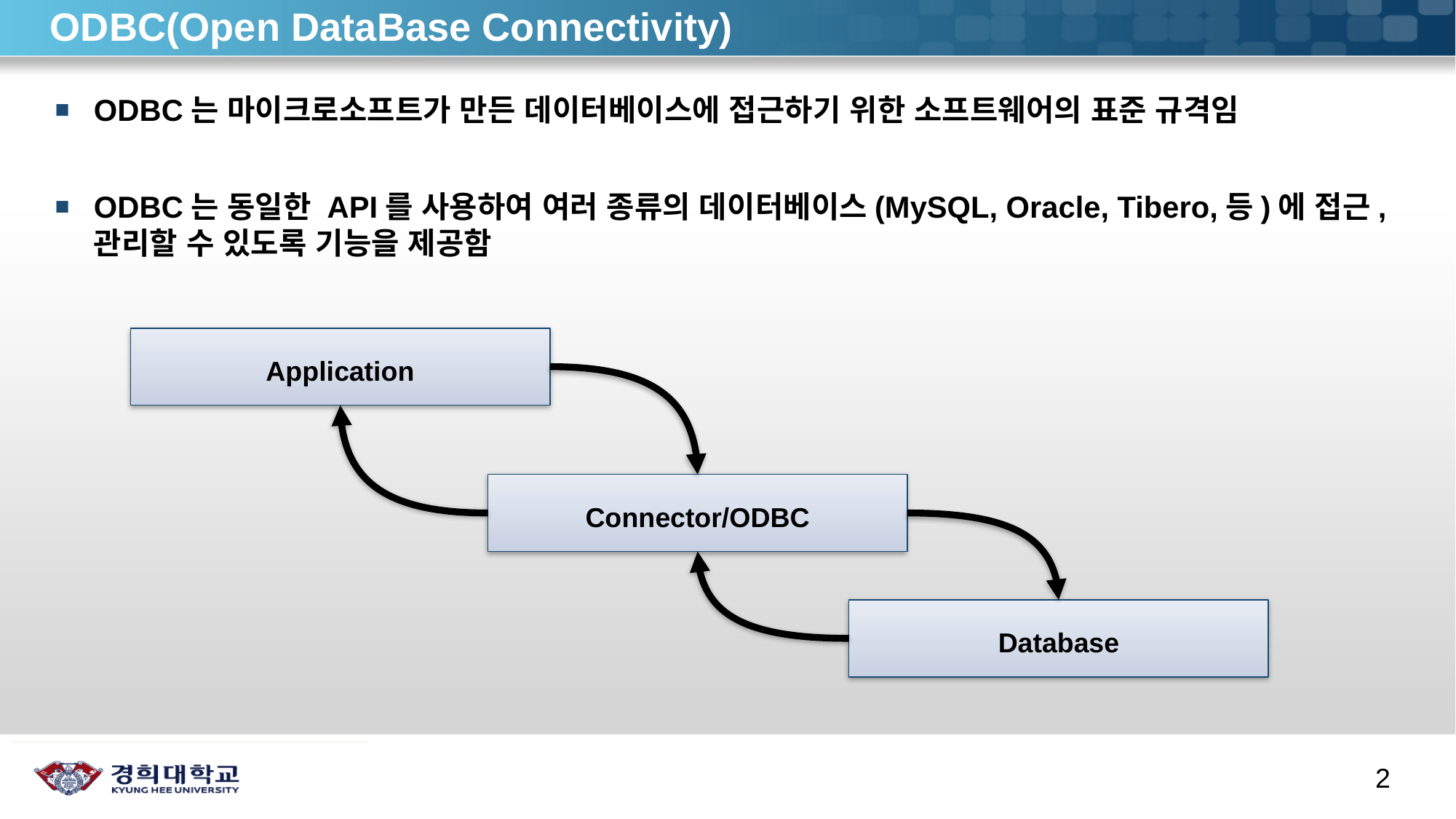

# ODBC(Open DataBase Connectivity)
ODBC는 마이크로소프트가 만든 데이터베이스에 접근하기 위한 소프트웨어의 표준 규격임

ODBC는 동일한 API를 사용하여 여러 종류의 데이터베이스(MySQL, Oracle, Tibero,등)에 접근, 관리할 수 있도록 기능을 제공함

Application
Connector/ODBC
Database